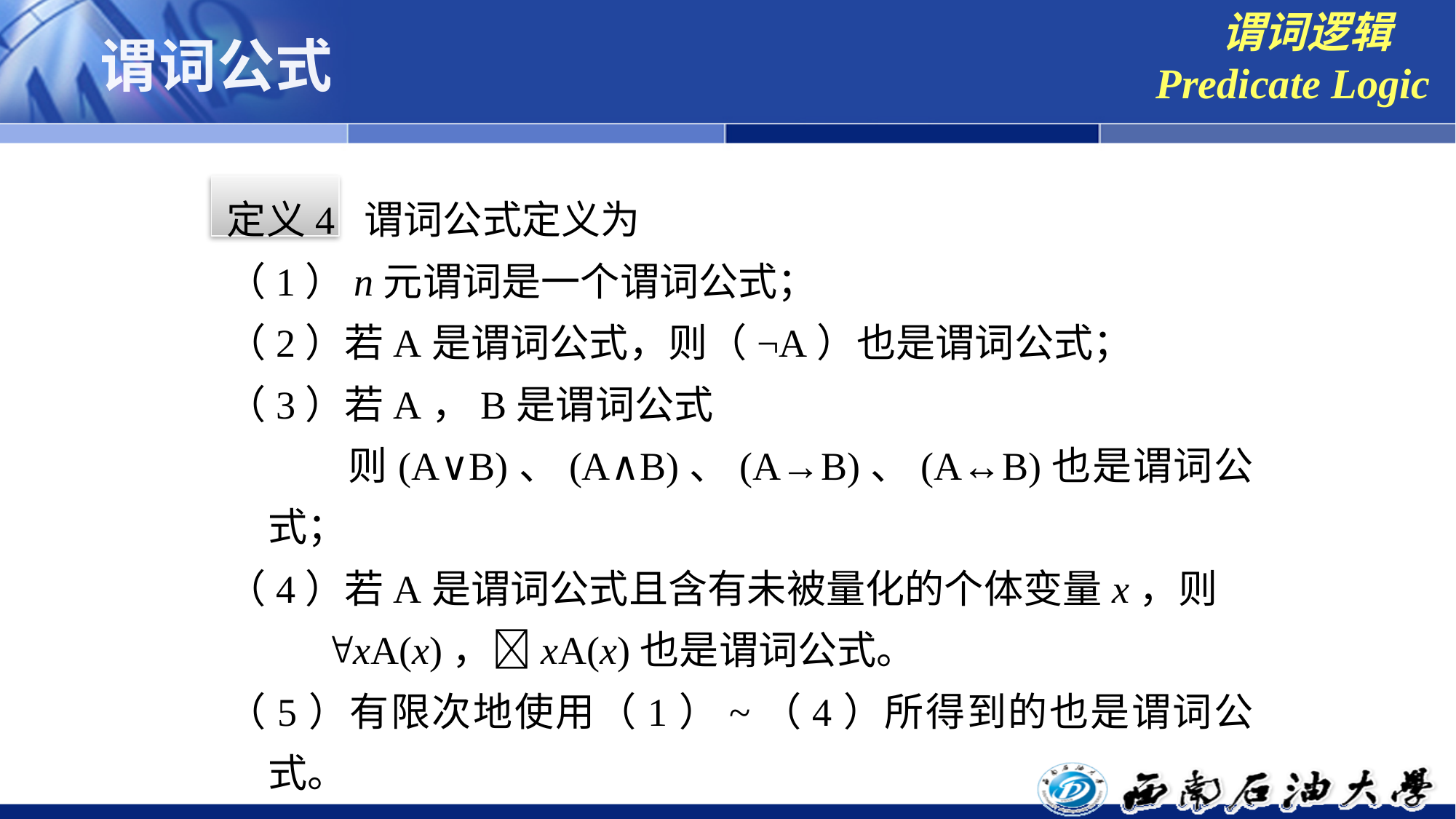

谓词逻辑
Predicate Logic
# 谓词公式
定义4  谓词公式定义为
（1）n元谓词是一个谓词公式；
（2）若A是谓词公式，则（¬A）也是谓词公式；
（3）若A，B是谓词公式
           则(A∨B)、(A∧B)、(A→B)、(A↔B)也是谓词公式；
（4）若A是谓词公式且含有未被量化的个体变量x，则
          ∀xA(x)，∃xA(x)也是谓词公式。
（5）有限次地使用（1）~（4）所得到的也是谓词公式。